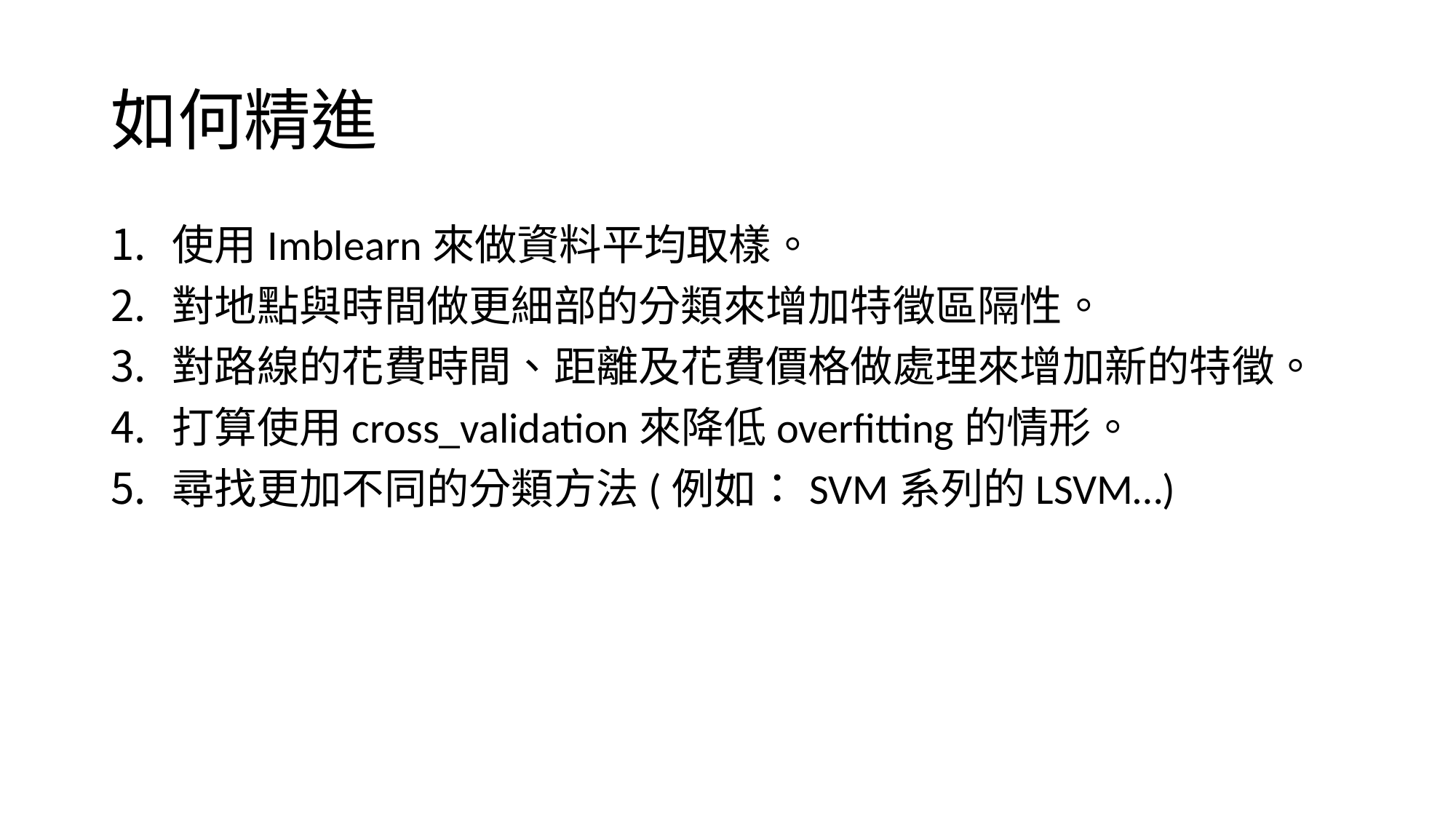

# 如何精進
使用Imblearn來做資料平均取樣。
對地點與時間做更細部的分類來增加特徵區隔性。
對路線的花費時間、距離及花費價格做處理來增加新的特徵。
打算使用cross_validation來降低overfitting的情形。
尋找更加不同的分類方法(例如：SVM系列的LSVM…)